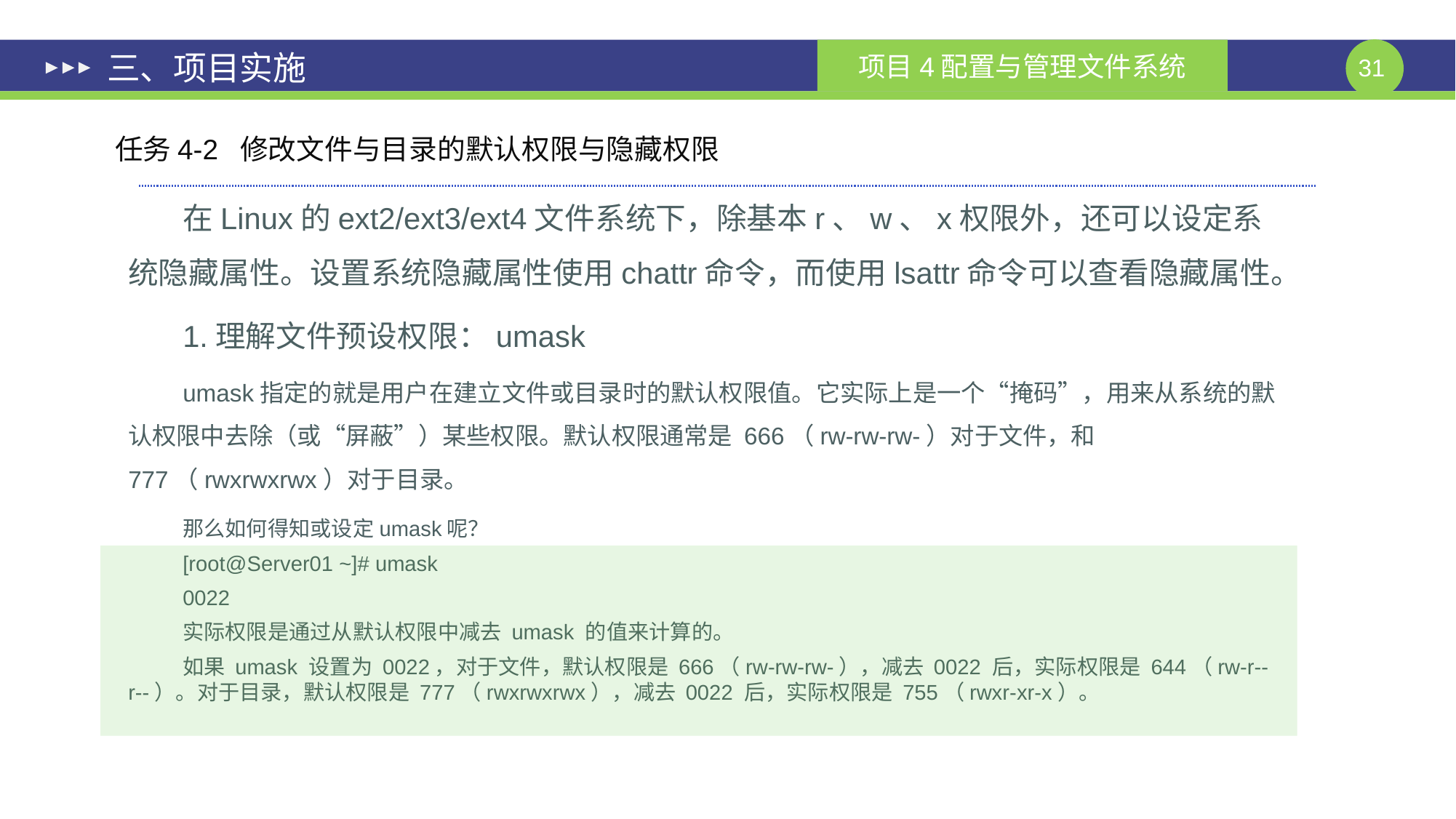

# 三、项目实施
任务4-2  修改文件与目录的默认权限与隐藏权限
在Linux的ext2/ext3/ext4文件系统下，除基本r、w、x权限外，还可以设定系统隐藏属性。设置系统隐藏属性使用chattr命令，而使用lsattr命令可以查看隐藏属性。
1.理解文件预设权限：umask
umask指定的就是用户在建立文件或目录时的默认权限值。它实际上是一个“掩码”，用来从系统的默认权限中去除（或“屏蔽”）某些权限。默认权限通常是 666（rw-rw-rw-）对于文件，和 777（rwxrwxrwx）对于目录。
那么如何得知或设定umask呢？
[root@Server01 ~]# umask
0022
实际权限是通过从默认权限中减去 umask 的值来计算的。
如果 umask 设置为 0022，对于文件，默认权限是 666（rw-rw-rw-），减去 0022 后，实际权限是 644（rw-r--r--）。对于目录，默认权限是 777（rwxrwxrwx），减去 0022 后，实际权限是 755（rwxr-xr-x）。